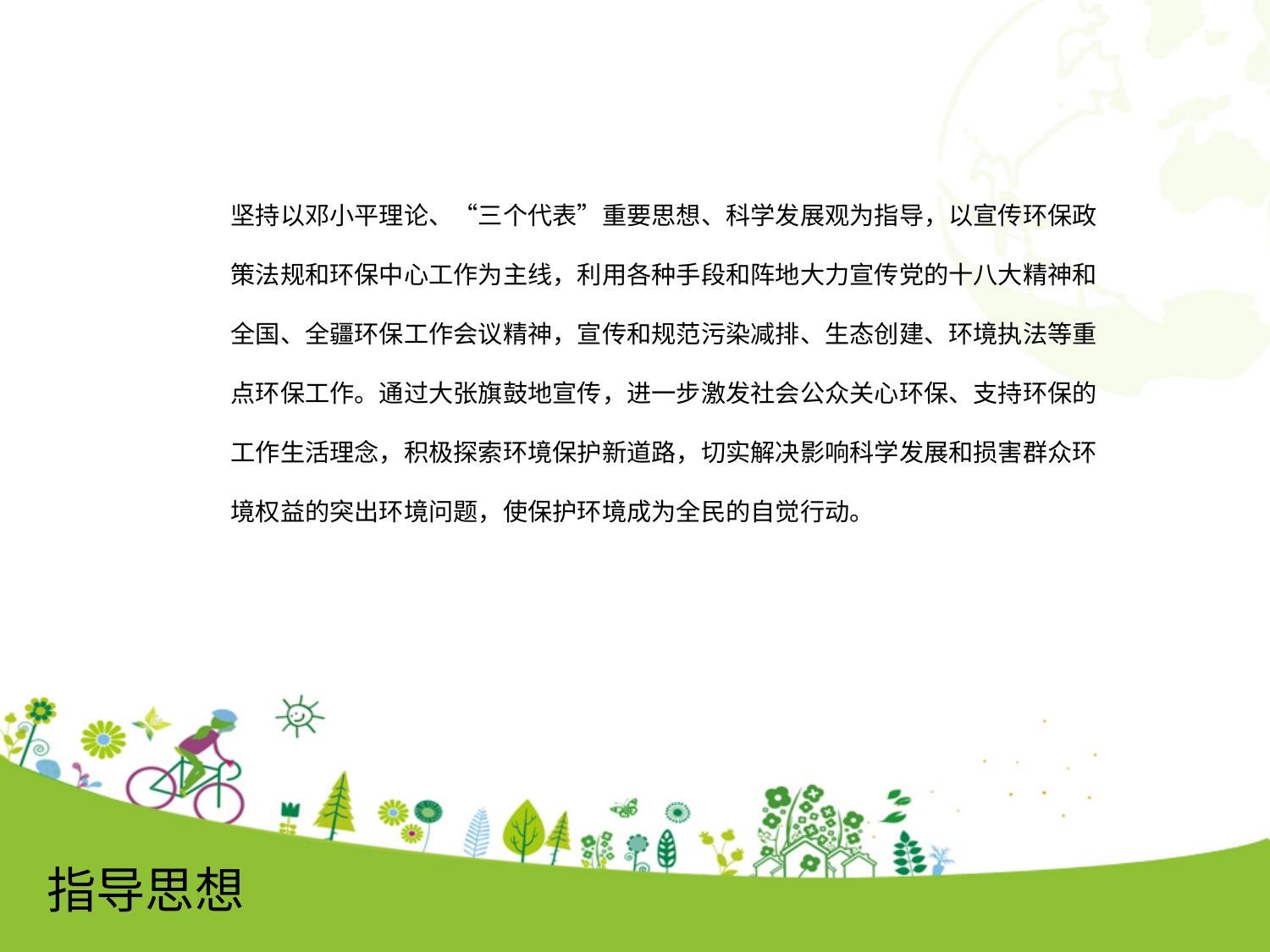

坚持以邓小平理论、“三个代表”重要思想、科学发展观为指导，以宣传环保政

策法规和环保中心工作为主线，利用各种手段和阵地大力宣传党的十八大精神和

全国、全疆环保工作会议精神，宣传和规范污染减排、生态创建、环境执法等重

点环保工作。通过大张旗鼓地宣传，进一步激发社会公众关心环保、支持环保的

工作生活理念，积极探索环境保护新道路，切实解决影响科学发展和损害群众环

境权益的突出环境问题，使保护环境成为全民的自觉行动。
点击添加文本
点击添加文本
点击添加文本
点击添加文本
指导思想